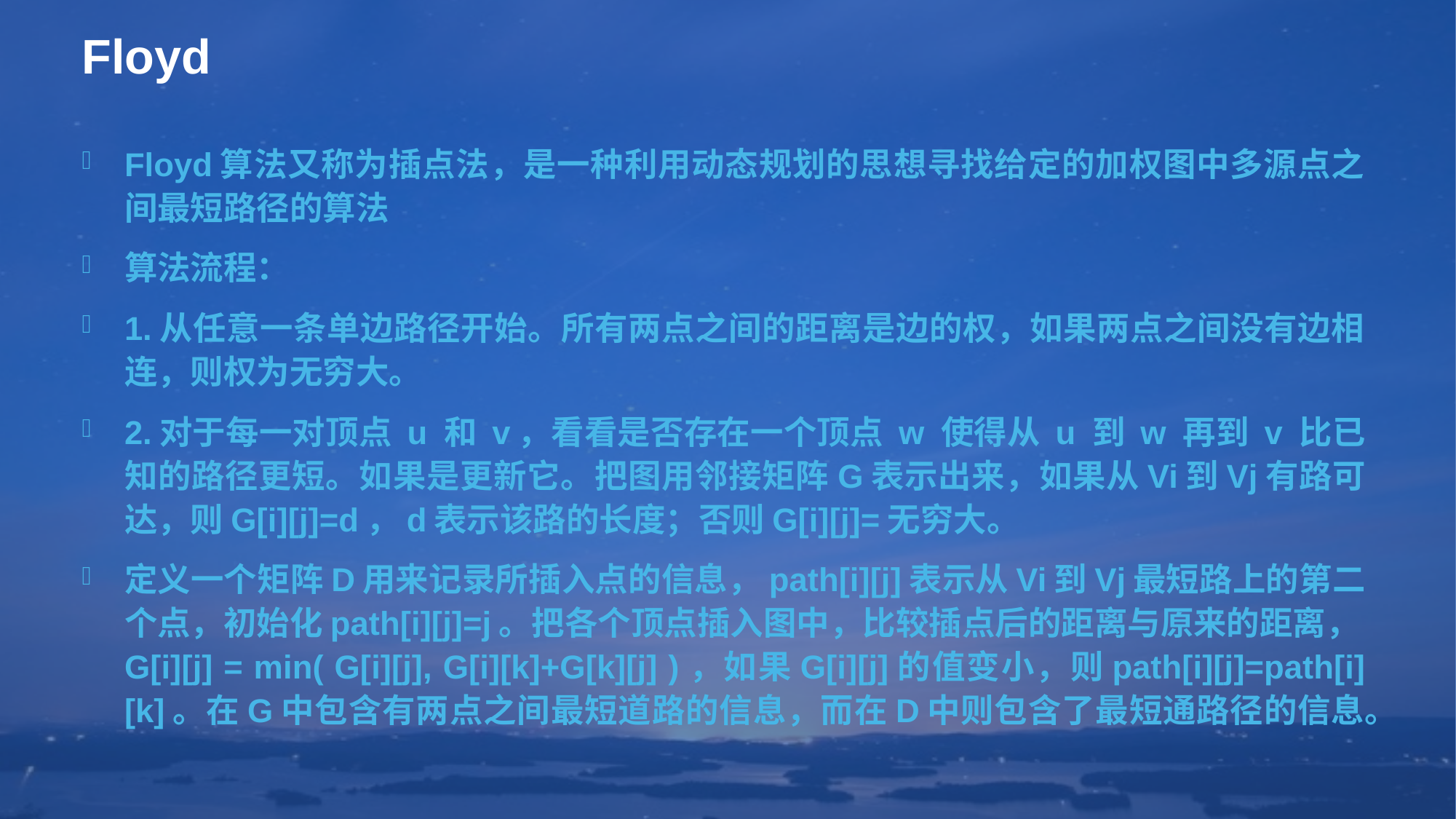

# Floyd
Floyd算法又称为插点法，是一种利用动态规划的思想寻找给定的加权图中多源点之间最短路径的算法
算法流程：
1.从任意一条单边路径开始。所有两点之间的距离是边的权，如果两点之间没有边相连，则权为无穷大。
2.对于每一对顶点 u 和 v，看看是否存在一个顶点 w 使得从 u 到 w 再到 v 比已知的路径更短。如果是更新它。把图用邻接矩阵G表示出来，如果从Vi到Vj有路可达，则G[i][j]=d，d表示该路的长度；否则G[i][j]=无穷大。
定义一个矩阵D用来记录所插入点的信息，path[i][j]表示从Vi到Vj最短路上的第二个点，初始化path[i][j]=j。把各个顶点插入图中，比较插点后的距离与原来的距离，G[i][j] = min( G[i][j], G[i][k]+G[k][j] )，如果G[i][j]的值变小，则path[i][j]=path[i][k]。在G中包含有两点之间最短道路的信息，而在D中则包含了最短通路径的信息。